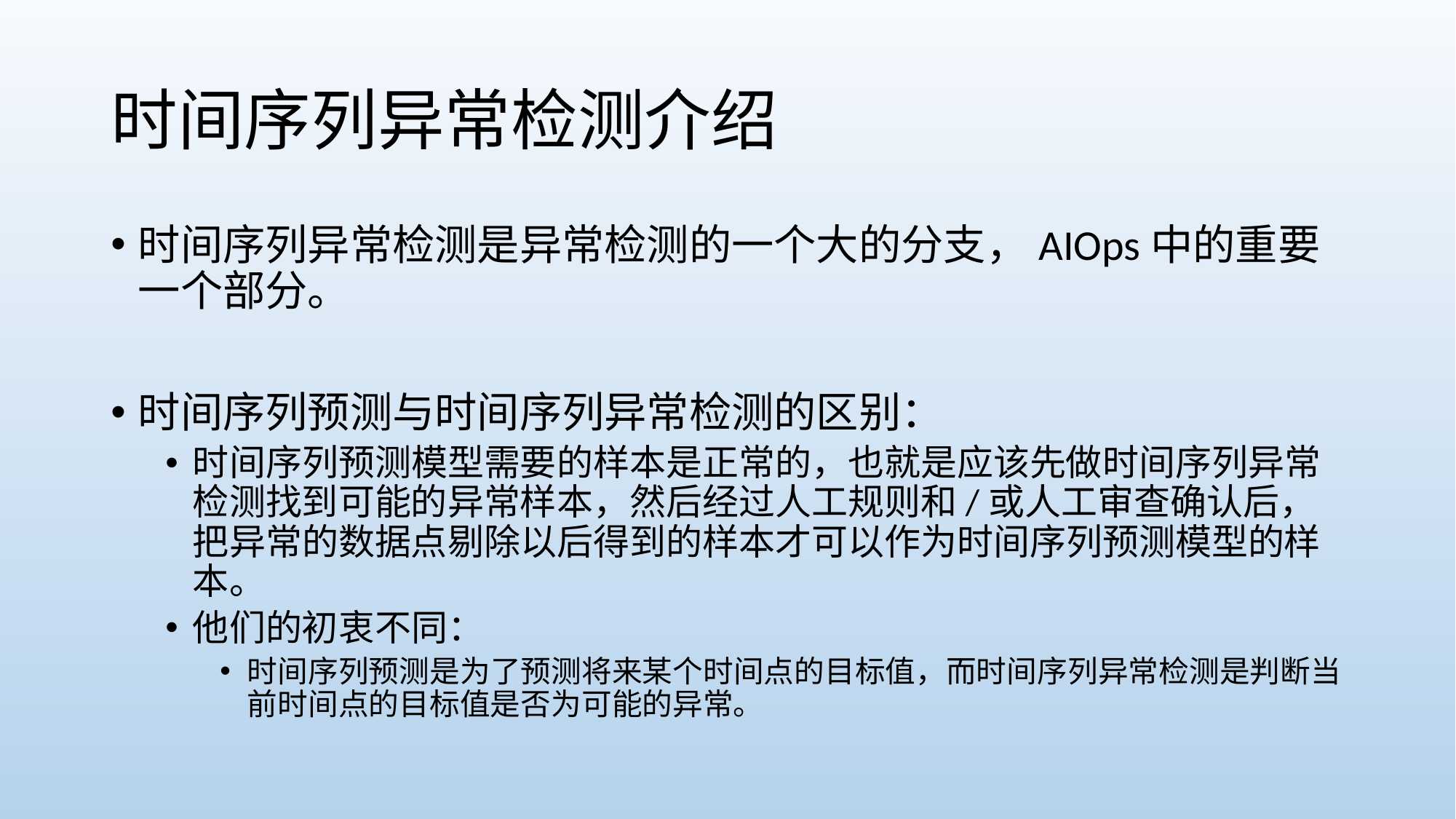

# 时间序列异常检测介绍
时间序列异常检测是异常检测的一个大的分支，AIOps中的重要一个部分。

时间序列预测与时间序列异常检测的区别：
时间序列预测模型需要的样本是正常的，也就是应该先做时间序列异常检测找到可能的异常样本，然后经过人工规则和/或人工审查确认后，把异常的数据点剔除以后得到的样本才可以作为时间序列预测模型的样本。
他们的初衷不同：
时间序列预测是为了预测将来某个时间点的目标值，而时间序列异常检测是判断当前时间点的目标值是否为可能的异常。